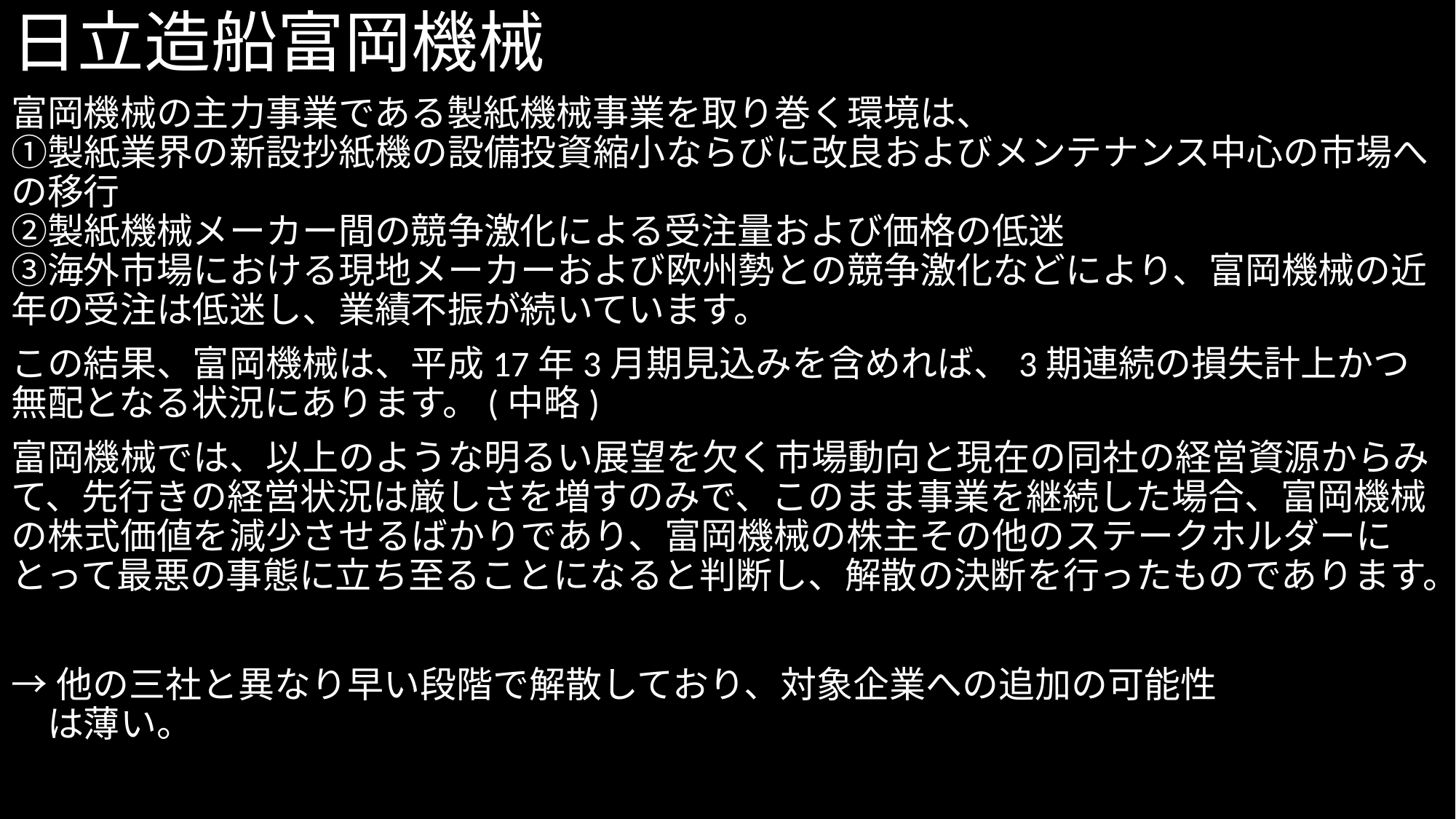

# 日立造船富岡機械
富岡機械の主力事業である製紙機械事業を取り巻く環境は、
①製紙業界の新設抄紙機の設備投資縮小ならびに改良およびメンテナンス中心の市場への移行
②製紙機械メーカー間の競争激化による受注量および価格の低迷
③海外市場における現地メーカーおよび欧州勢との競争激化などにより、富岡機械の近年の受注は低迷し、業績不振が続いています。
この結果、富岡機械は、平成17年3月期見込みを含めれば、3期連続の損失計上かつ無配となる状況にあります。(中略)
富岡機械では、以上のような明るい展望を欠く市場動向と現在の同社の経営資源からみて、先行きの経営状況は厳しさを増すのみで、このまま事業を継続した場合、富岡機械の株式価値を減少させるばかりであり、富岡機械の株主その他のステークホルダーにとって最悪の事態に立ち至ることになると判断し、解散の決断を行ったものであります。

→他の三社と異なり早い段階で解散しており、対象企業への追加の可能性
　は薄い。